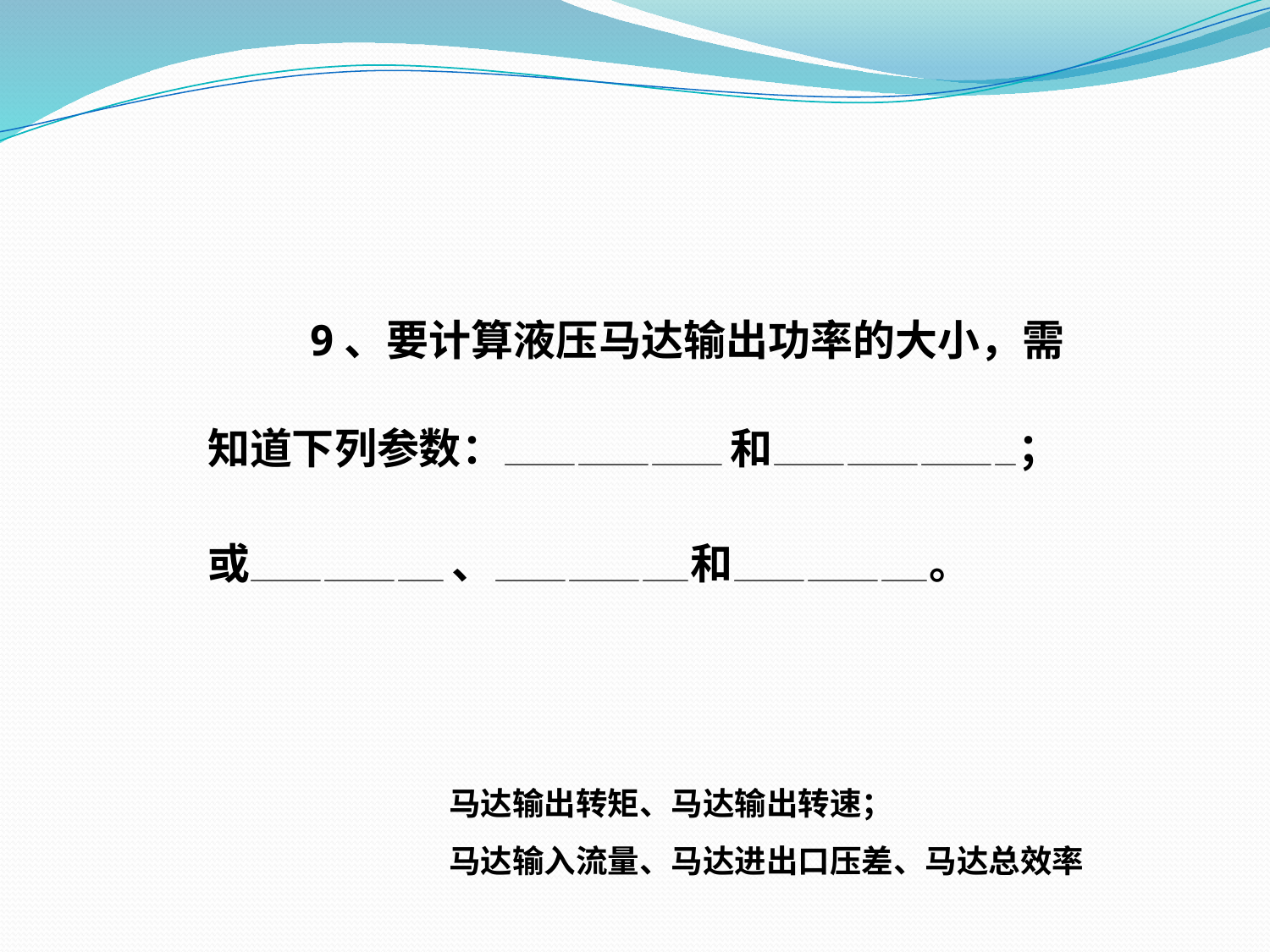

9、要计算液压马达输出功率的大小，需知道下列参数：————————— 和——————————；或———————— 、————————和————————。
马达输出转矩、马达输出转速；
马达输入流量、马达进出口压差、马达总效率